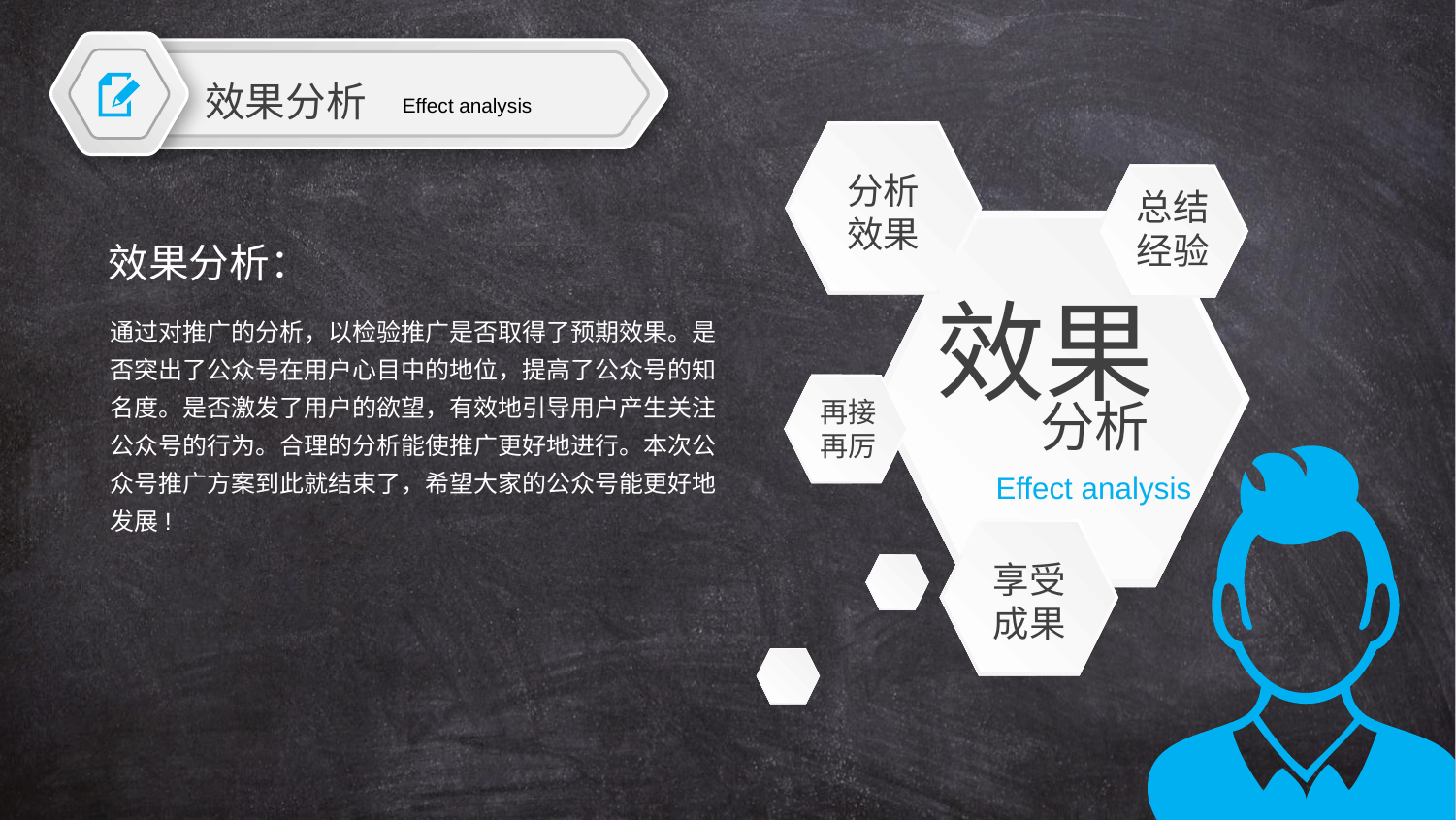

效果分析

Effect analysis

分析
效果

总结
经验
效果分析：

效果
通过对推广的分析，以检验推广是否取得了预期效果。是否突出了公众号在用户心目中的地位，提高了公众号的知名度。是否激发了用户的欲望，有效地引导用户产生关注公众号的行为。合理的分析能使推广更好地进行。本次公众号推广方案到此就结束了，希望大家的公众号能更好地发展!

分析
再接
再厉

Effect analysis

享受
成果